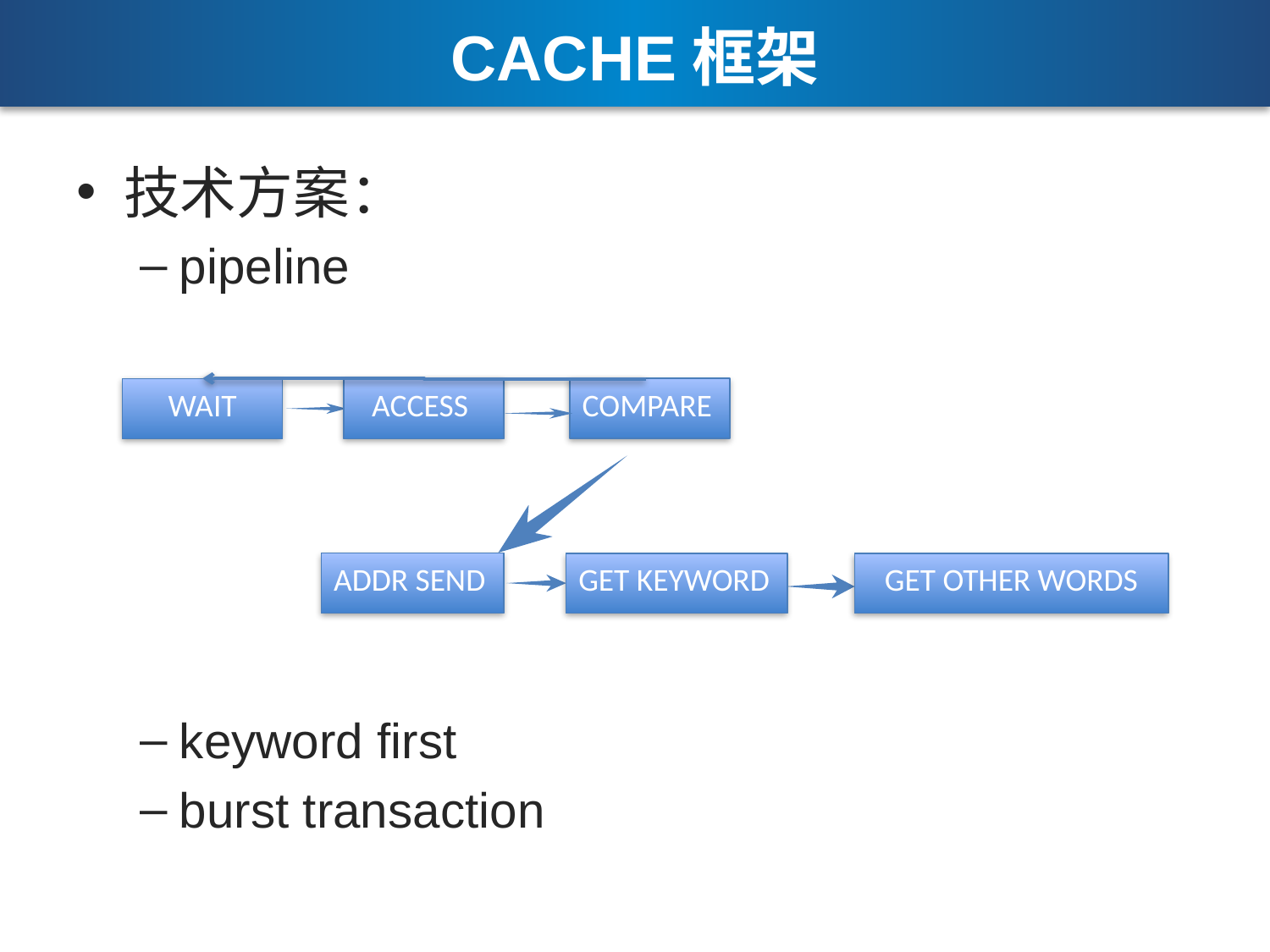

# CACHE框架
技术方案：
pipeline

keyword first
burst transaction
COMPARE
WAIT
ACCESS
ADDR SEND
GET KEYWORD
GET OTHER WORDS

9